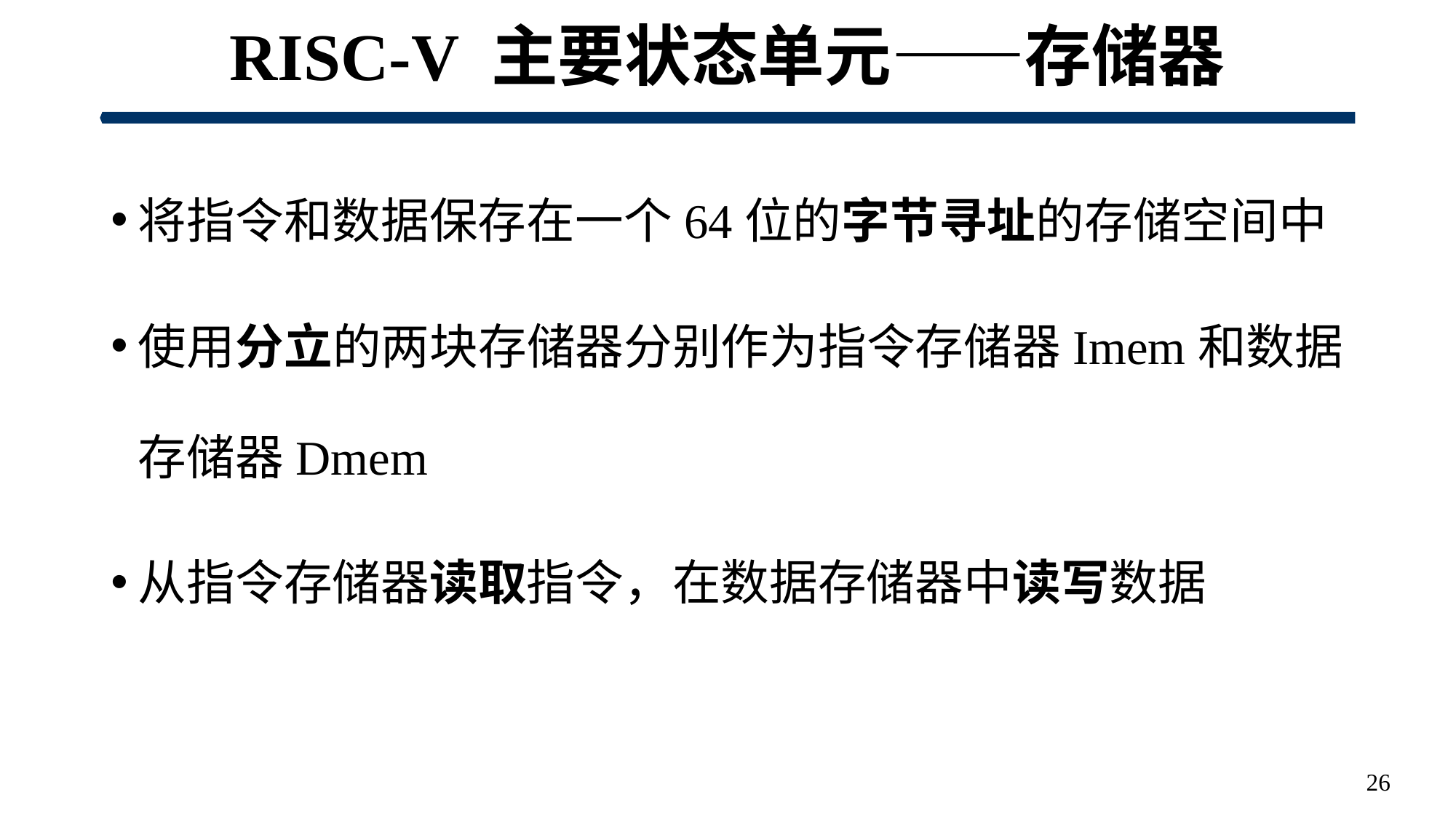

# RISC-V 主要状态单元——存储器
将指令和数据保存在一个64位的字节寻址的存储空间中
使用分立的两块存储器分别作为指令存储器Imem和数据存储器Dmem
从指令存储器读取指令，在数据存储器中读写数据
26